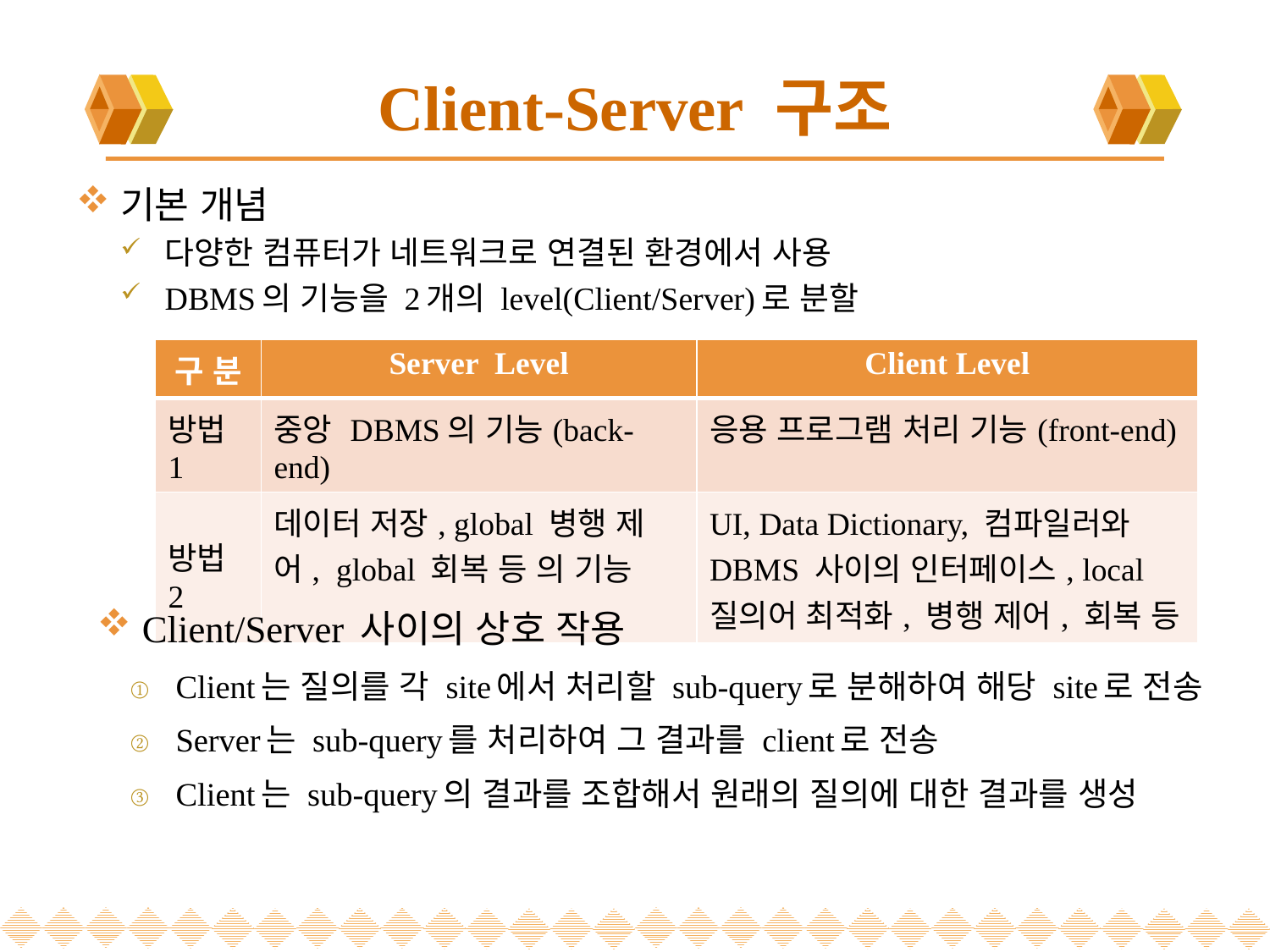

# Client-Server 구조
기본 개념
다양한 컴퓨터가 네트워크로 연결된 환경에서 사용
DBMS의 기능을 2개의 level(Client/Server)로 분할

| 구 분 | Server Level | Client Level |
| --- | --- | --- |
| 방법1 | 중앙 DBMS의 기능(back-end) | 응용 프로그램 처리 기능(front-end) |
| 방법2 | 데이터 저장, global 병행 제어, global 회복 등 의 기능 | UI, Data Dictionary, 컴파일러와 DBMS 사이의 인터페이스, local 질의어 최적화, 병행 제어, 회복 등 |
Client/Server 사이의 상호 작용
Client는 질의를 각 site에서 처리할 sub-query로 분해하여 해당 site로 전송
Server는 sub-query를 처리하여 그 결과를 client로 전송
Client는 sub-query의 결과를 조합해서 원래의 질의에 대한 결과를 생성